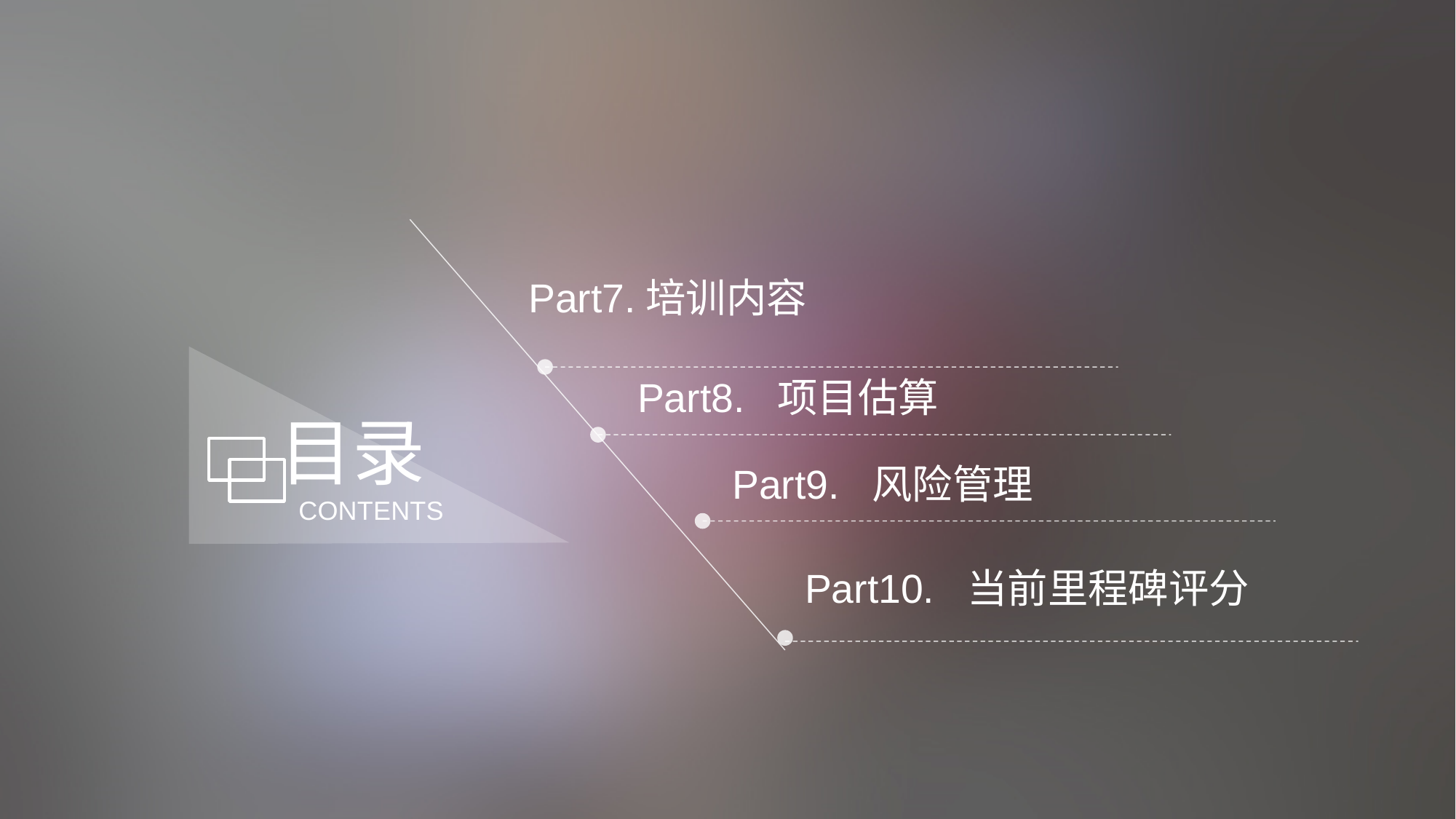

Part7.培训内容

Part8.  项目估算
目录

CONTENTS

Part9.  风险管理

Part10.  当前里程碑评分